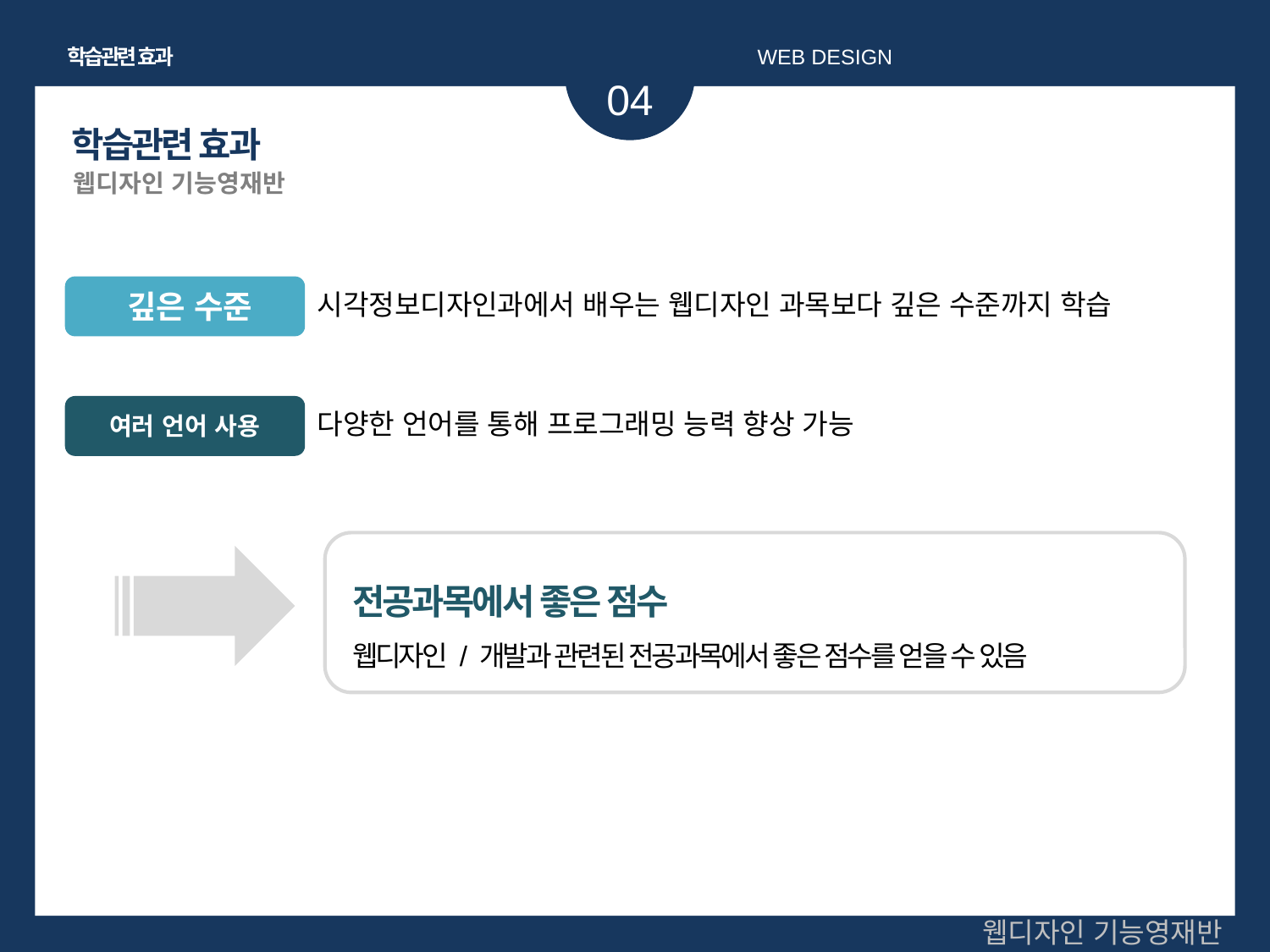

학습관련 효과
WEB DESIGN
04

학습관련 효과
웹디자인 기능영재반

깊은 수준
시각정보디자인과에서 배우는 웹디자인 과목보다 깊은 수준까지 학습

다양한 언어를 통해 프로그래밍 능력 향상 가능
여러 언어 사용

전공과목에서 좋은 점수
웹디자인 / 개발과 관련된 전공과목에서 좋은 점수를 얻을 수 있음
웹디자인 기능영재반